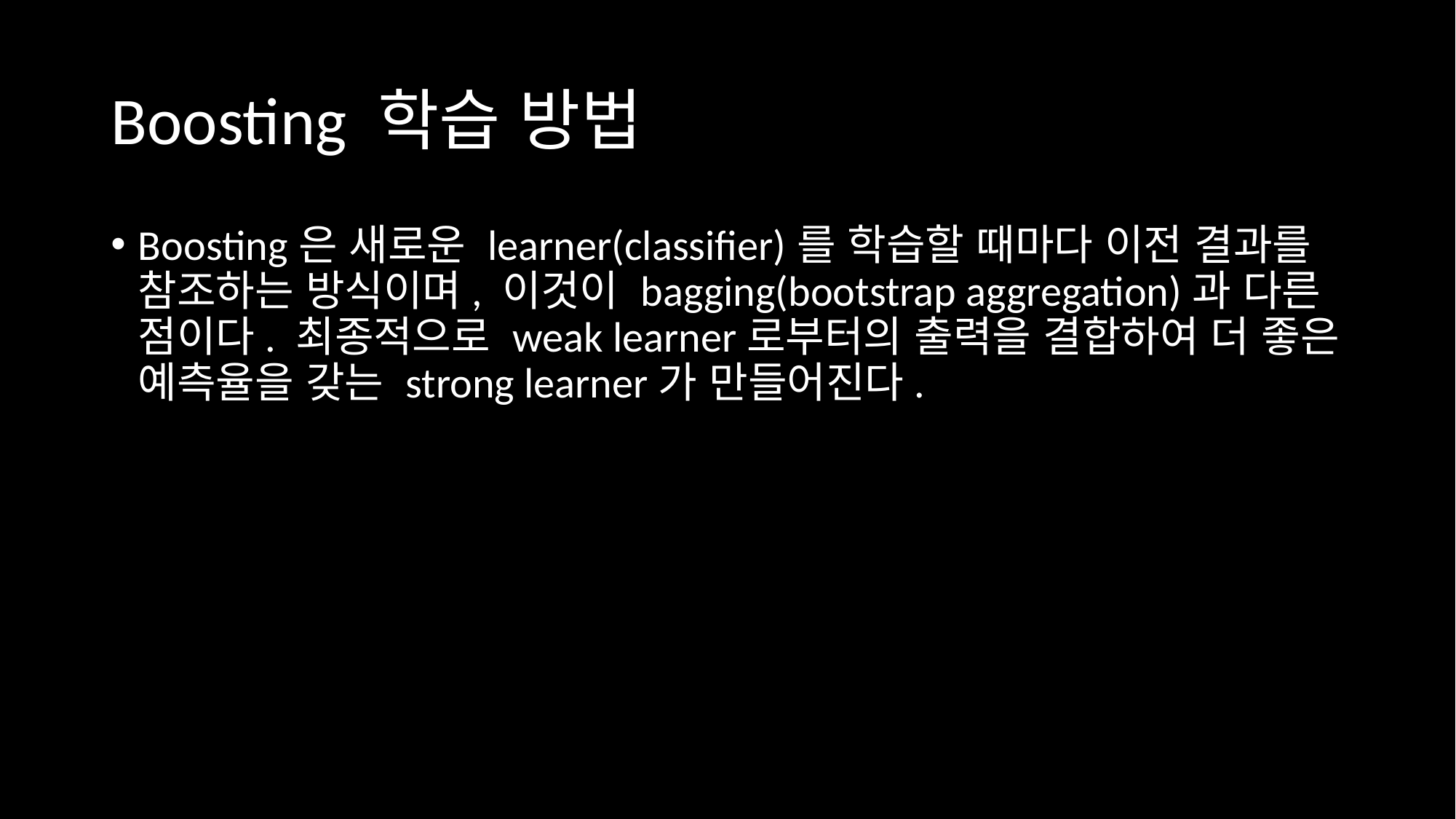

# Boosting 학습 방법
Boosting은 새로운 learner(classifier)를 학습할 때마다 이전 결과를 참조하는 방식이며, 이것이 bagging(bootstrap aggregation)과 다른 점이다. 최종적으로 weak learner로부터의 출력을 결합하여 더 좋은 예측율을 갖는 strong learner가 만들어진다.